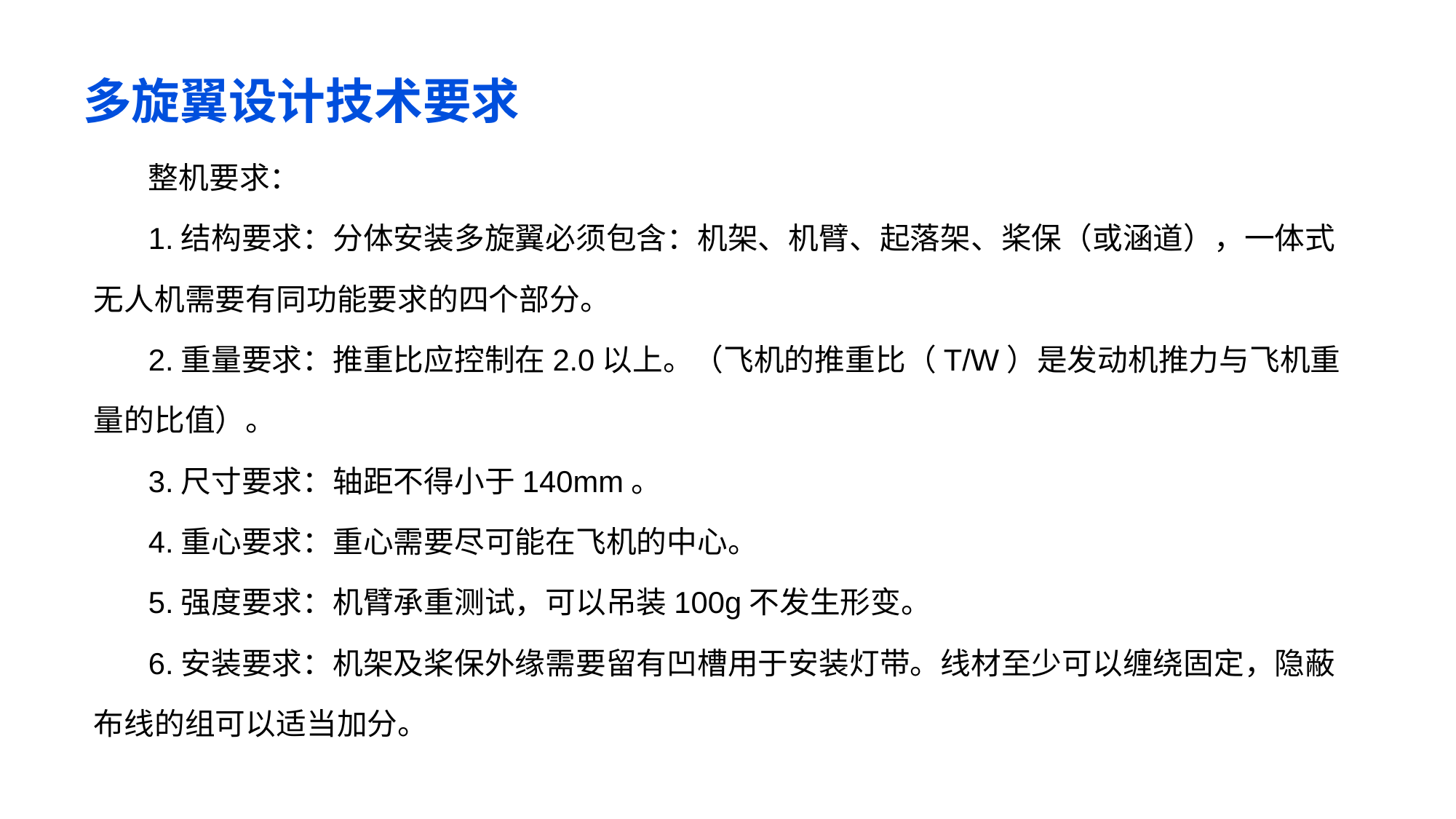

# 多旋翼设计技术要求
整机要求：
1.结构要求：分体安装多旋翼必须包含：机架、机臂、起落架、桨保（或涵道），一体式无人机需要有同功能要求的四个部分。
2.重量要求：推重比应控制在2.0以上。（飞机的推重比（T/W）是发动机推力与飞机重量的比值）。
3.尺寸要求：轴距不得小于140mm。
4.重心要求：重心需要尽可能在飞机的中心。
5.强度要求：机臂承重测试，可以吊装100g不发生形变。
6.安装要求：机架及桨保外缘需要留有凹槽用于安装灯带。线材至少可以缠绕固定，隐蔽布线的组可以适当加分。